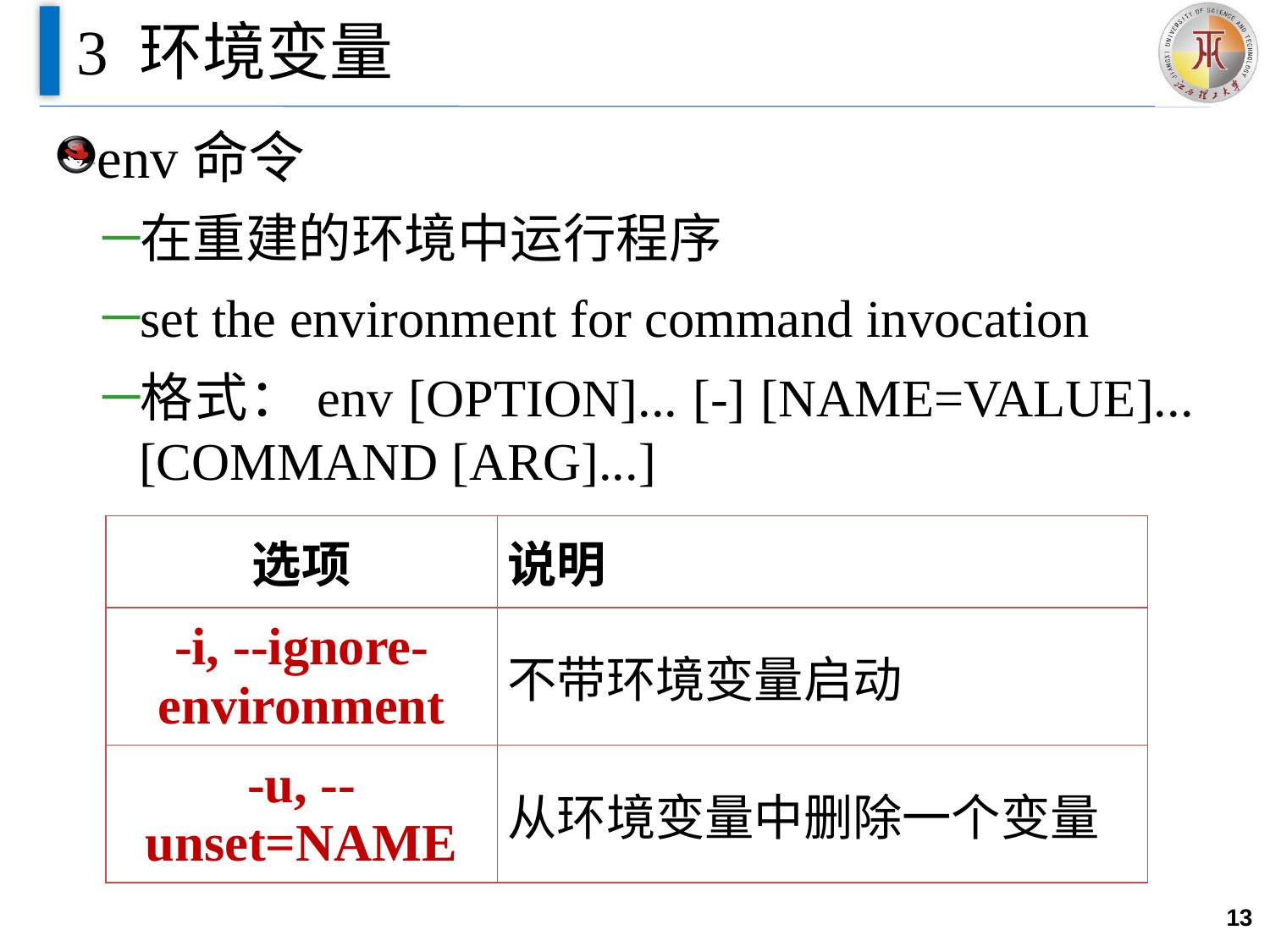

# 3 环境变量
env命令
在重建的环境中运行程序
set the environment for command invocation
格式：env [OPTION]... [-] [NAME=VALUE]... [COMMAND [ARG]...]
| 选项 | 说明 |
| --- | --- |
| -i, --ignore-environment | 不带环境变量启动 |
| -u, --unset=NAME | 从环境变量中删除一个变量 |
13